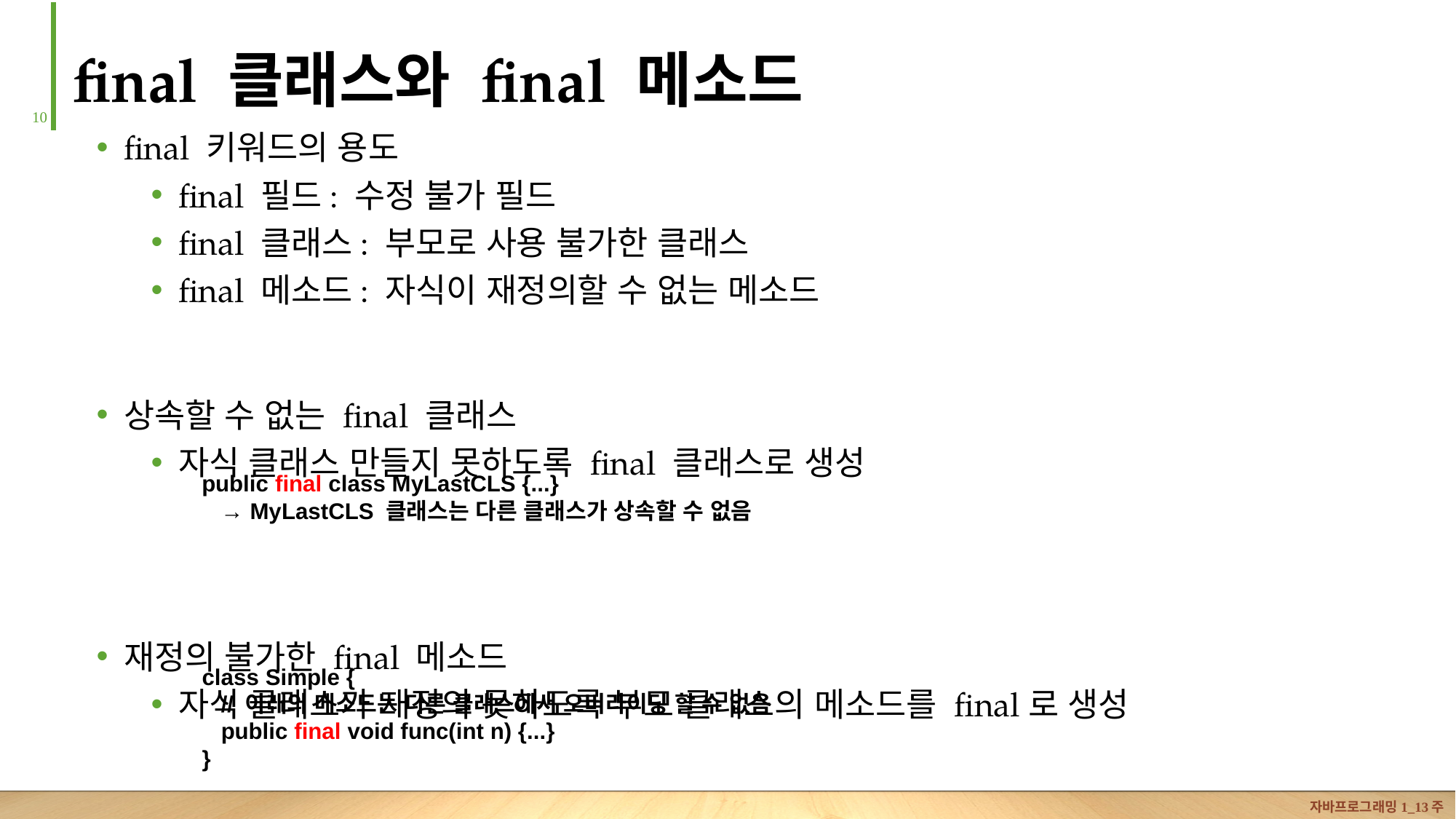

# final 클래스와 final 메소드
10
final 키워드의 용도
final 필드: 수정 불가 필드
final 클래스: 부모로 사용 불가한 클래스
final 메소드: 자식이 재정의할 수 없는 메소드

상속할 수 없는 final 클래스
자식 클래스 만들지 못하도록 final 클래스로 생성

재정의 불가한 final 메소드
자식 클래스가 재정의 못하도록 부모 클래스의 메소드를 final로 생성
public final class MyLastCLS {...}
   → MyLastCLS 클래스는 다른 클래스가 상속할 수 없음
class Simple {
   // 아래의 메소드는 다른 클래스에서 오버라이딩 할 수 없음
   public final void func(int n) {...}
}
자바프로그래밍1_13주